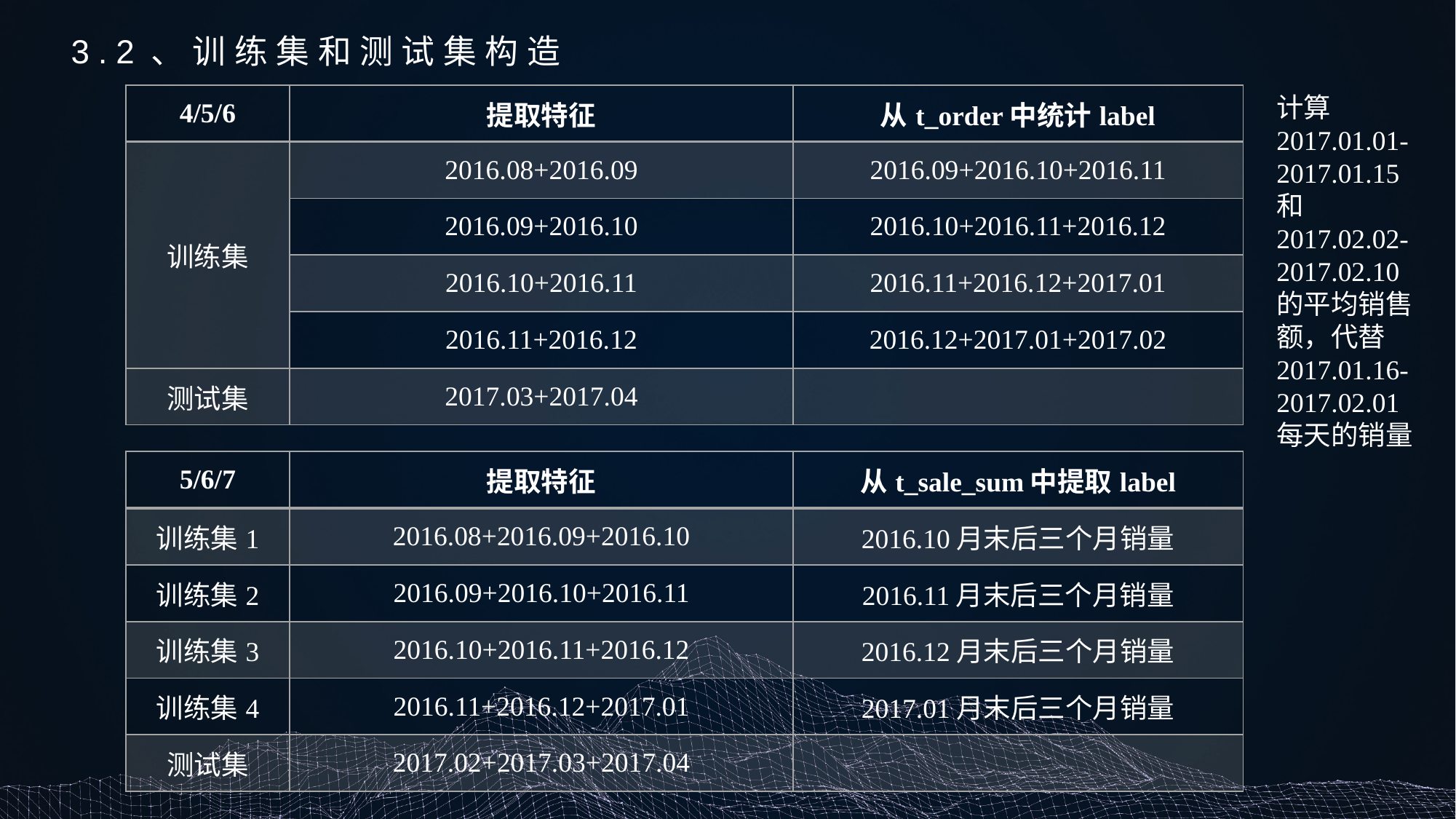

3.2、训练集和测试集构造
| 4/5/6 | 提取特征 | 从t\_order中统计label |
| --- | --- | --- |
| 训练集 | 2016.08+2016.09 | 2016.09+2016.10+2016.11 |
|  | 2016.09+2016.10 | 2016.10+2016.11+2016.12 |
|  | 2016.10+2016.11 | 2016.11+2016.12+2017.01 |
|  | 2016.11+2016.12 | 2016.12+2017.01+2017.02 |
| 测试集 | 2017.03+2017.04 |  |
计算2017.01.01-2017.01.15和2017.02.02-2017.02.10的平均销售额，代替2017.01.16-2017.02.01每天的销量
| 5/6/7 | 提取特征 | 从t\_sale\_sum中提取label |
| --- | --- | --- |
| 训练集1 | 2016.08+2016.09+2016.10 | 2016.10月末后三个月销量 |
| 训练集2 | 2016.09+2016.10+2016.11 | 2016.11月末后三个月销量 |
| 训练集3 | 2016.10+2016.11+2016.12 | 2016.12月末后三个月销量 |
| 训练集4 | 2016.11+2016.12+2017.01 | 2017.01月末后三个月销量 |
| 测试集 | 2017.02+2017.03+2017.04 |  |